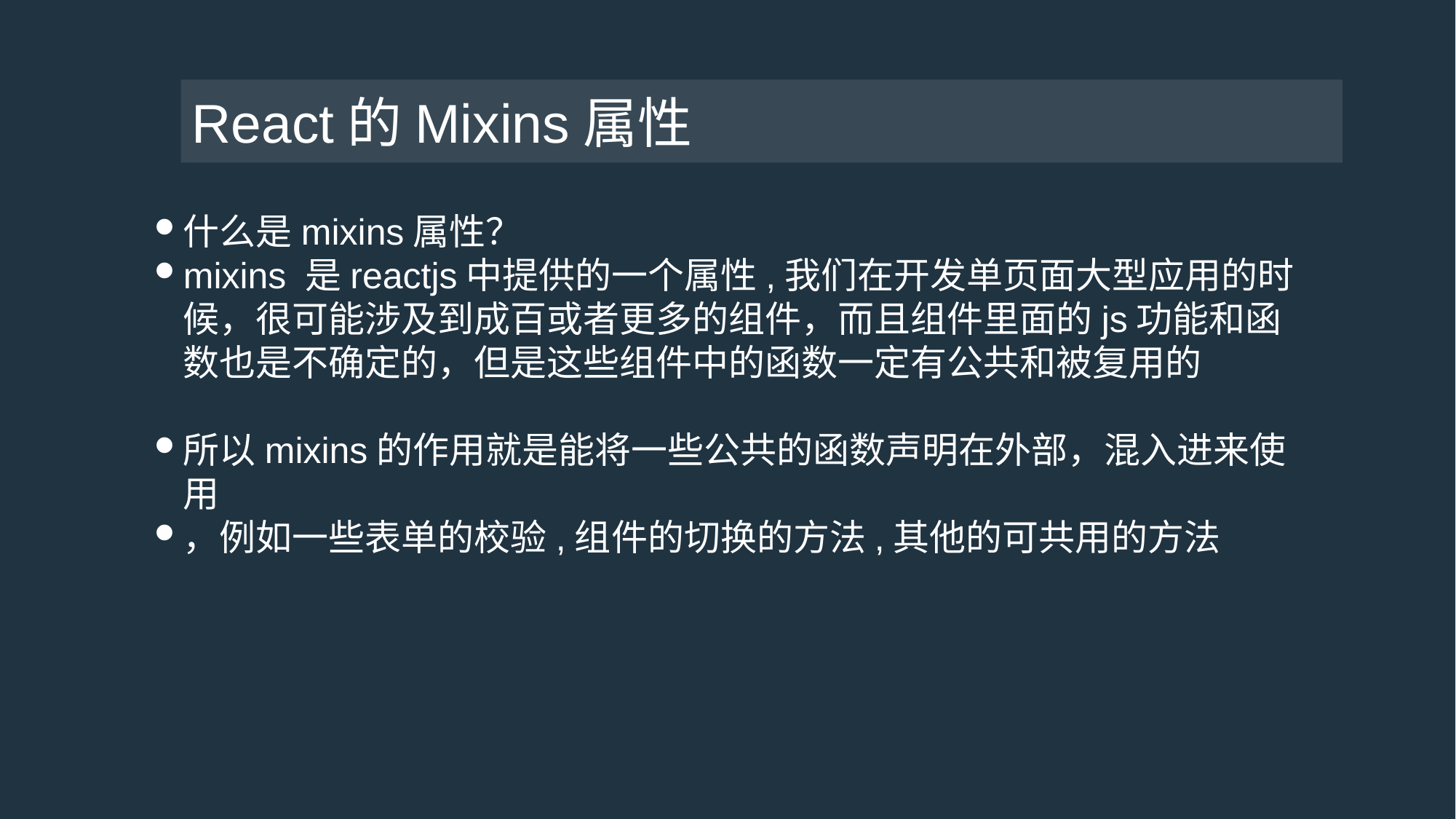

# React的Mixins属性
什么是mixins属性？
mixins 是reactjs中提供的一个属性,我们在开发单页面大型应用的时候，很可能涉及到成百或者更多的组件，而且组件里面的js功能和函数也是不确定的，但是这些组件中的函数一定有公共和被复用的

所以mixins的作用就是能将一些公共的函数声明在外部，混入进来使用
，例如一些表单的校验,组件的切换的方法,其他的可共用的方法